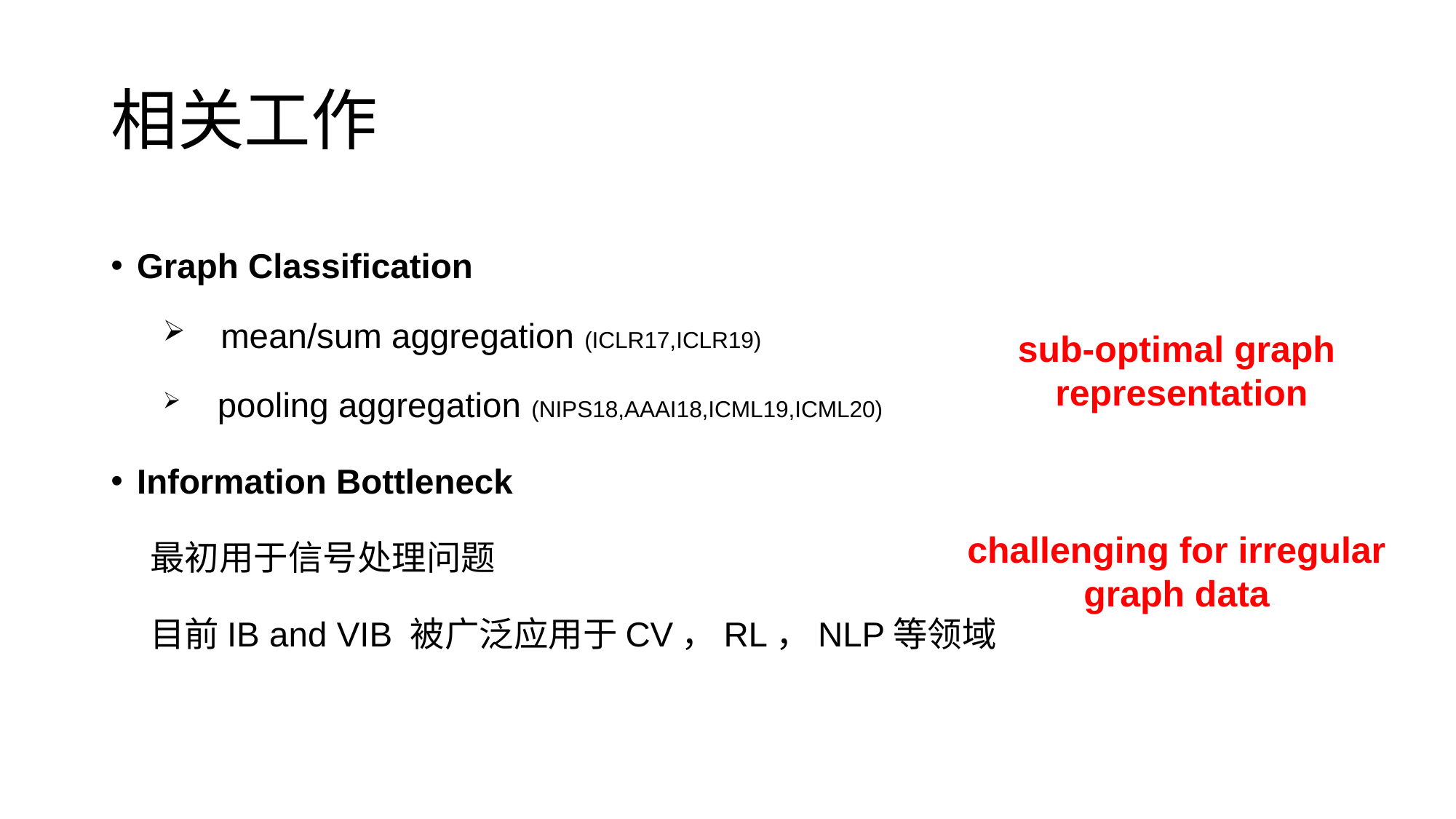

# 相关工作
Graph Classification
    mean/sum aggregation (ICLR17,ICLR19)
    pooling aggregation (NIPS18,AAAI18,ICML19,ICML20)
Information Bottleneck
    最初用于信号处理问题
    目前IB and VIB 被广泛应用于CV，RL，NLP等领域

sub-optimal graph
representation
challenging for irregular
graph data